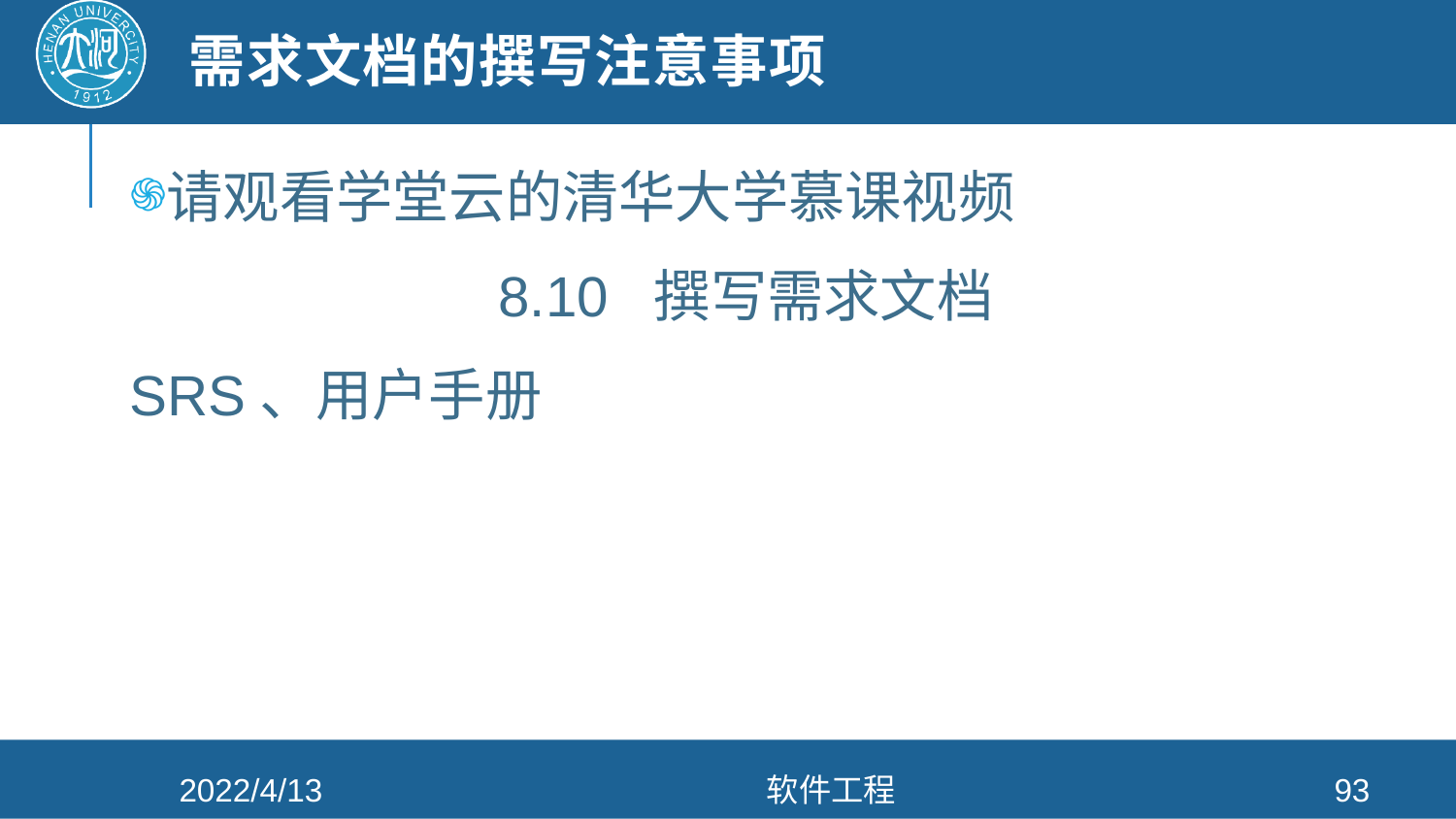

# 需求文档的撰写注意事项
请观看学堂云的清华大学慕课视频
8.10  撰写需求文档
SRS、用户手册
2022/4/13
软件工程
93